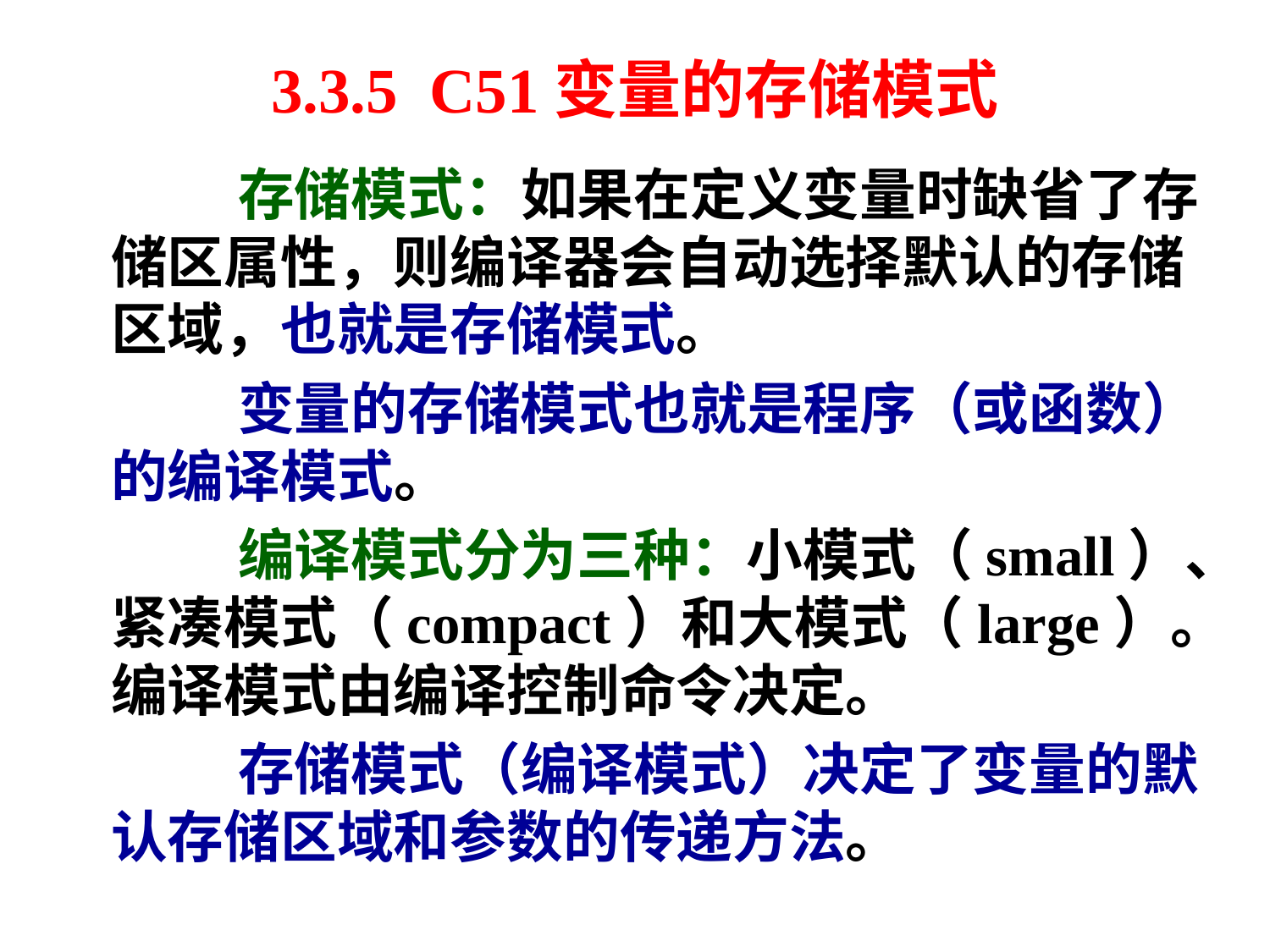

# 3.3.5  C51变量的存储模式
		存储模式：如果在定义变量时缺省了存储区属性，则编译器会自动选择默认的存储区域，也就是存储模式。
		变量的存储模式也就是程序（或函数）的编译模式。
		编译模式分为三种：小模式（small）、紧凑模式（compact）和大模式（large）。编译模式由编译控制命令决定。
		存储模式（编译模式）决定了变量的默认存储区域和参数的传递方法。